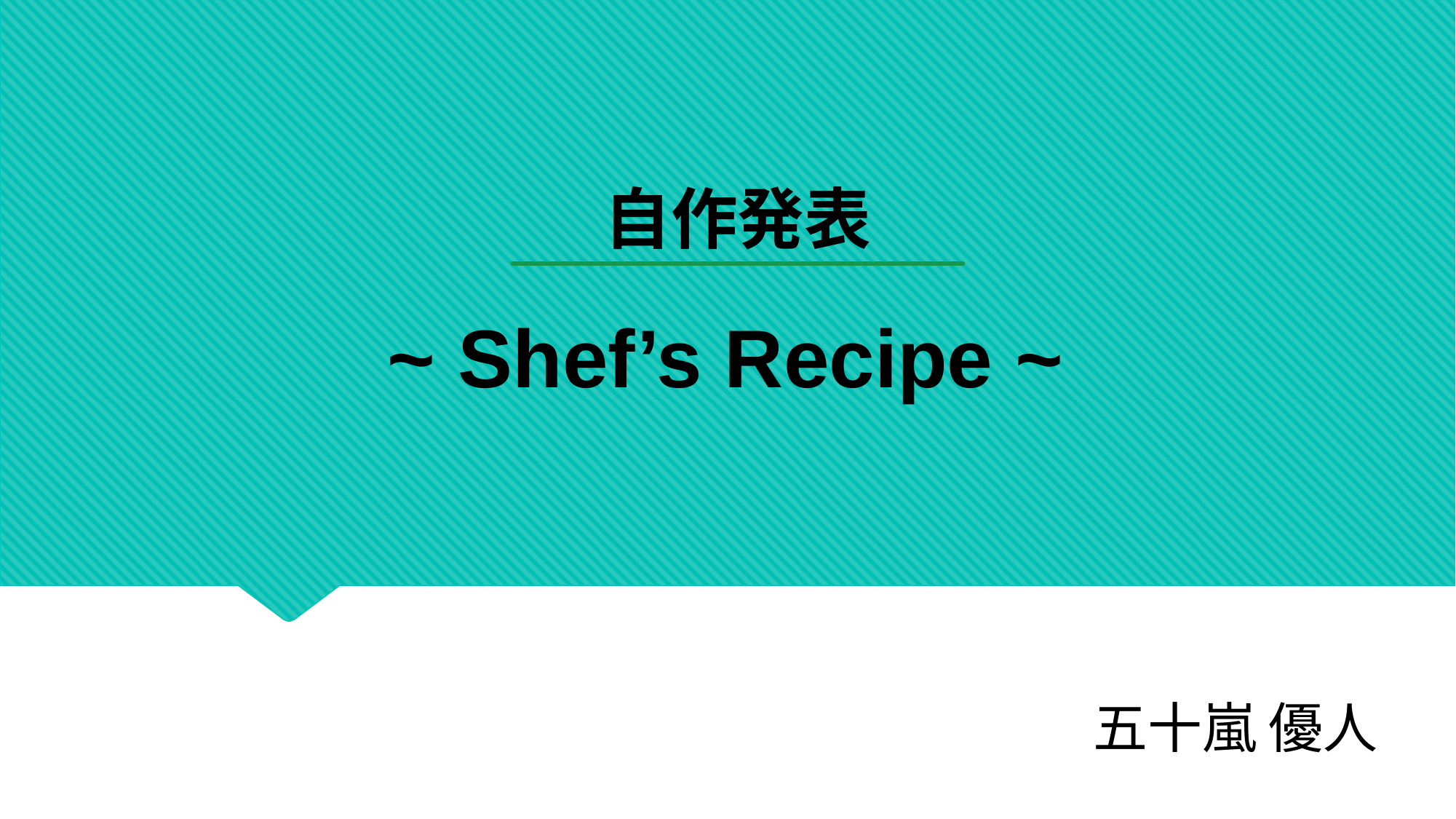

自作発表
~ Shef’s Recipe ~
五十嵐 優人